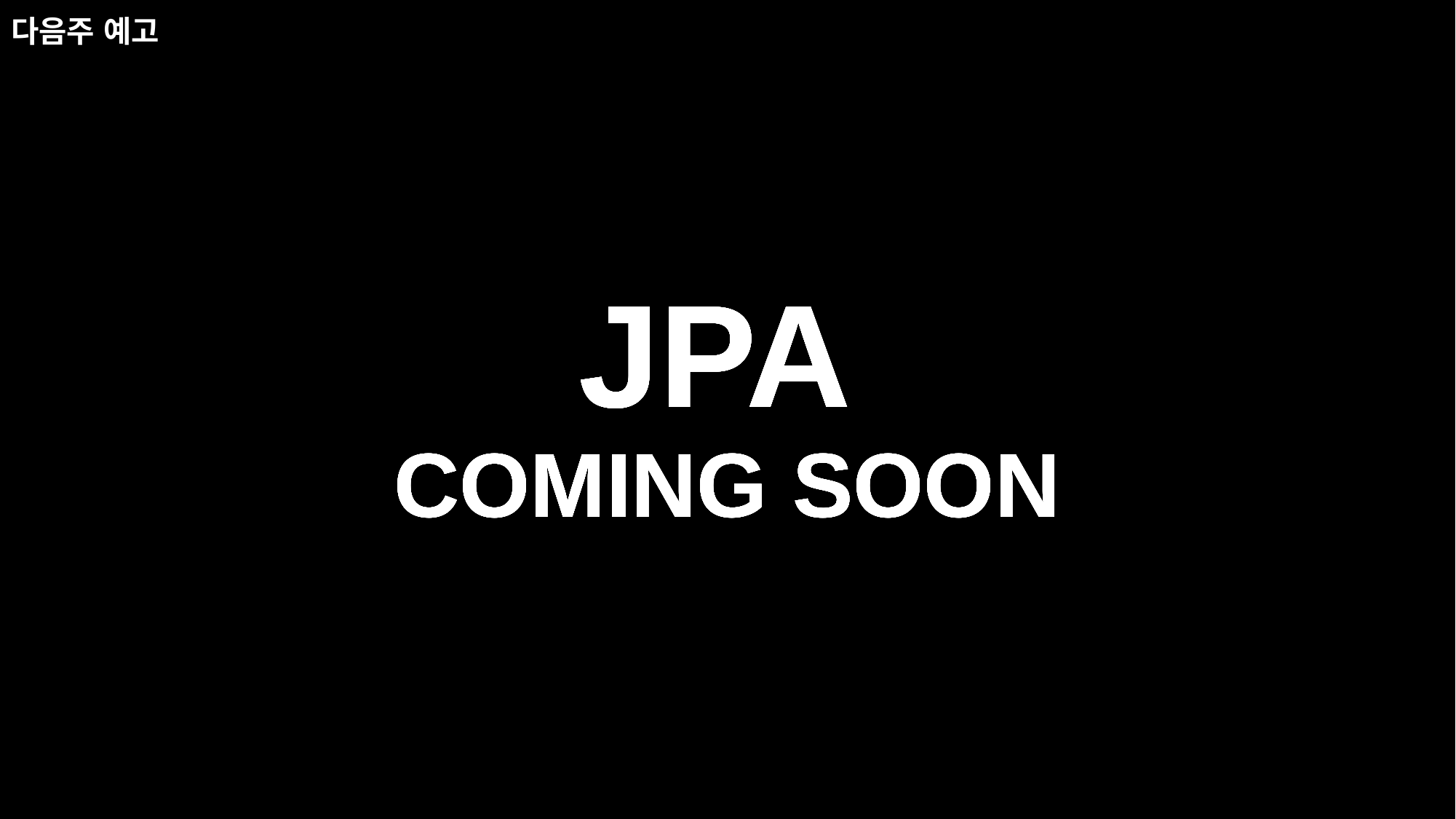

# 다음주 예고
JPA
COMING SOON
JPA
COMING SOON
JPA
COMING SOON
JPA
COMING SOON
JPA
COMING SOON
JPA
COMING SOON